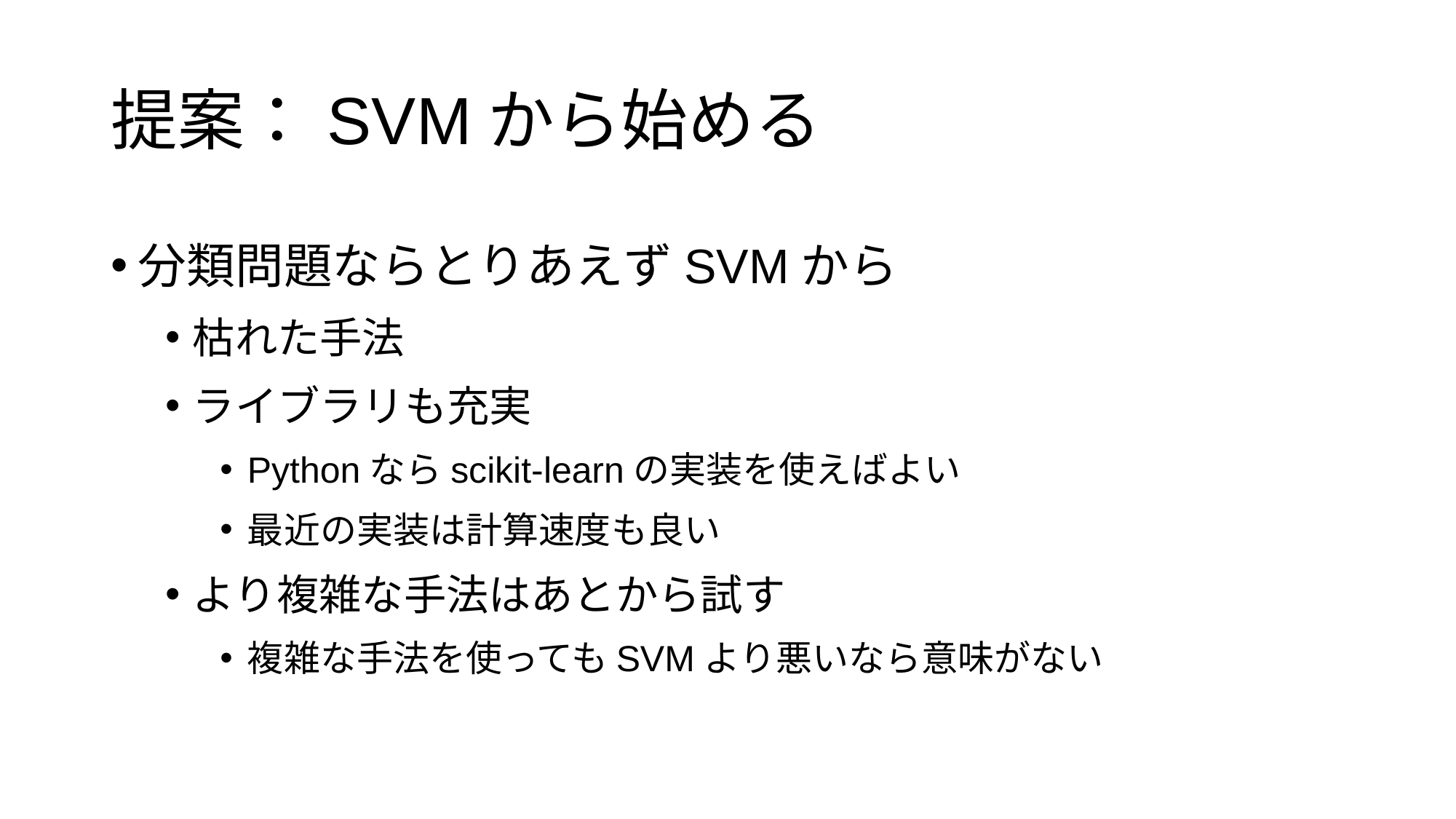

# 提案：SVMから始める
分類問題ならとりあえずSVMから
枯れた手法
ライブラリも充実
Pythonならscikit-learnの実装を使えばよい
最近の実装は計算速度も良い
より複雑な手法はあとから試す
複雑な手法を使ってもSVMより悪いなら意味がない